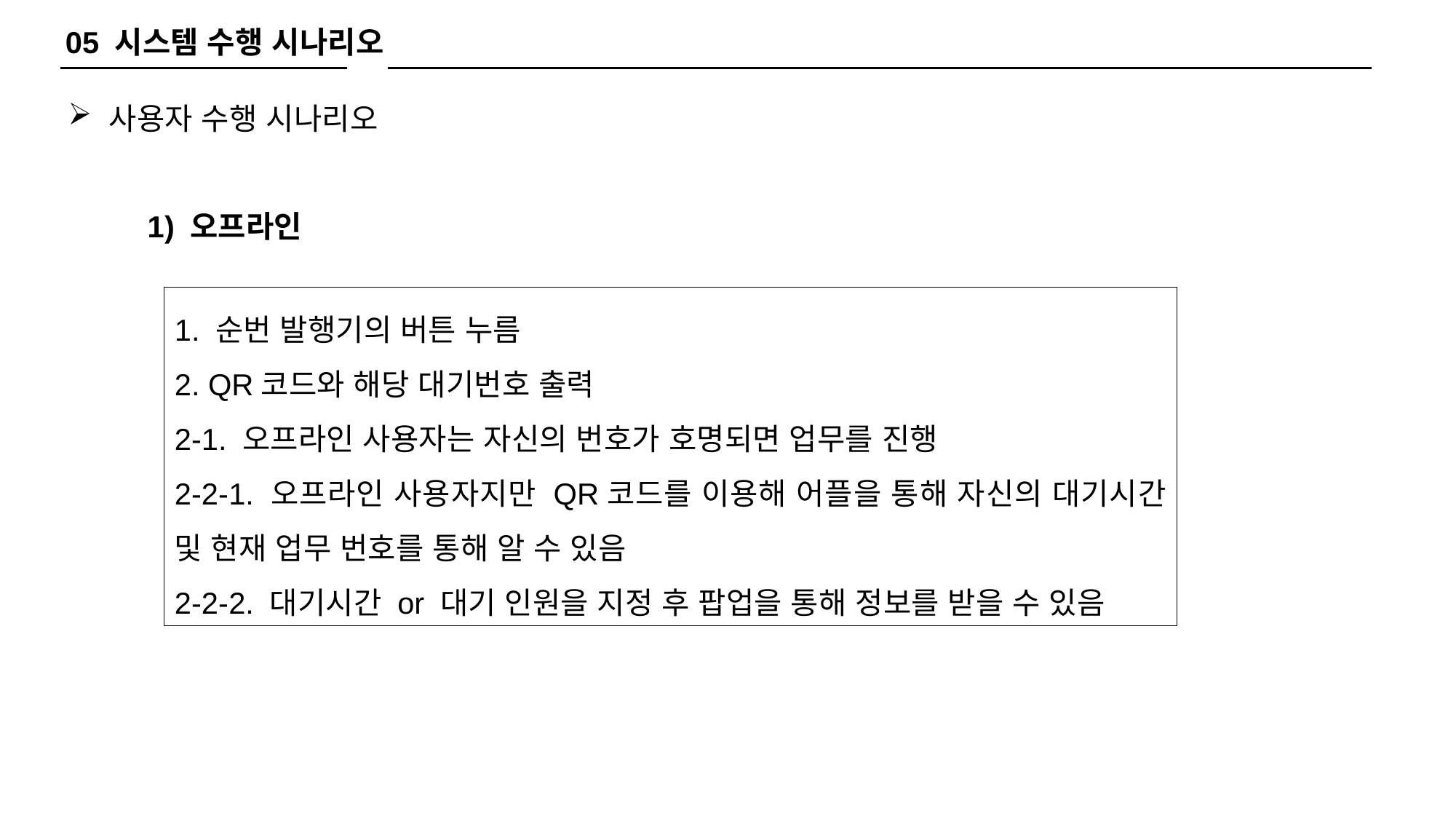

05 시스템 수행 시나리오
사용자 수행 시나리오
1) 오프라인

1. 순번 발행기의 버튼 누름
2. QR코드와 해당 대기번호 출력
2-1. 오프라인 사용자는 자신의 번호가 호명되면 업무를 진행
2-2-1. 오프라인 사용자지만 QR코드를 이용해 어플을 통해 자신의 대기시간 및 현재 업무 번호를 통해 알 수 있음
2-2-2. 대기시간 or 대기 인원을 지정 후 팝업을 통해 정보를 받을 수 있음